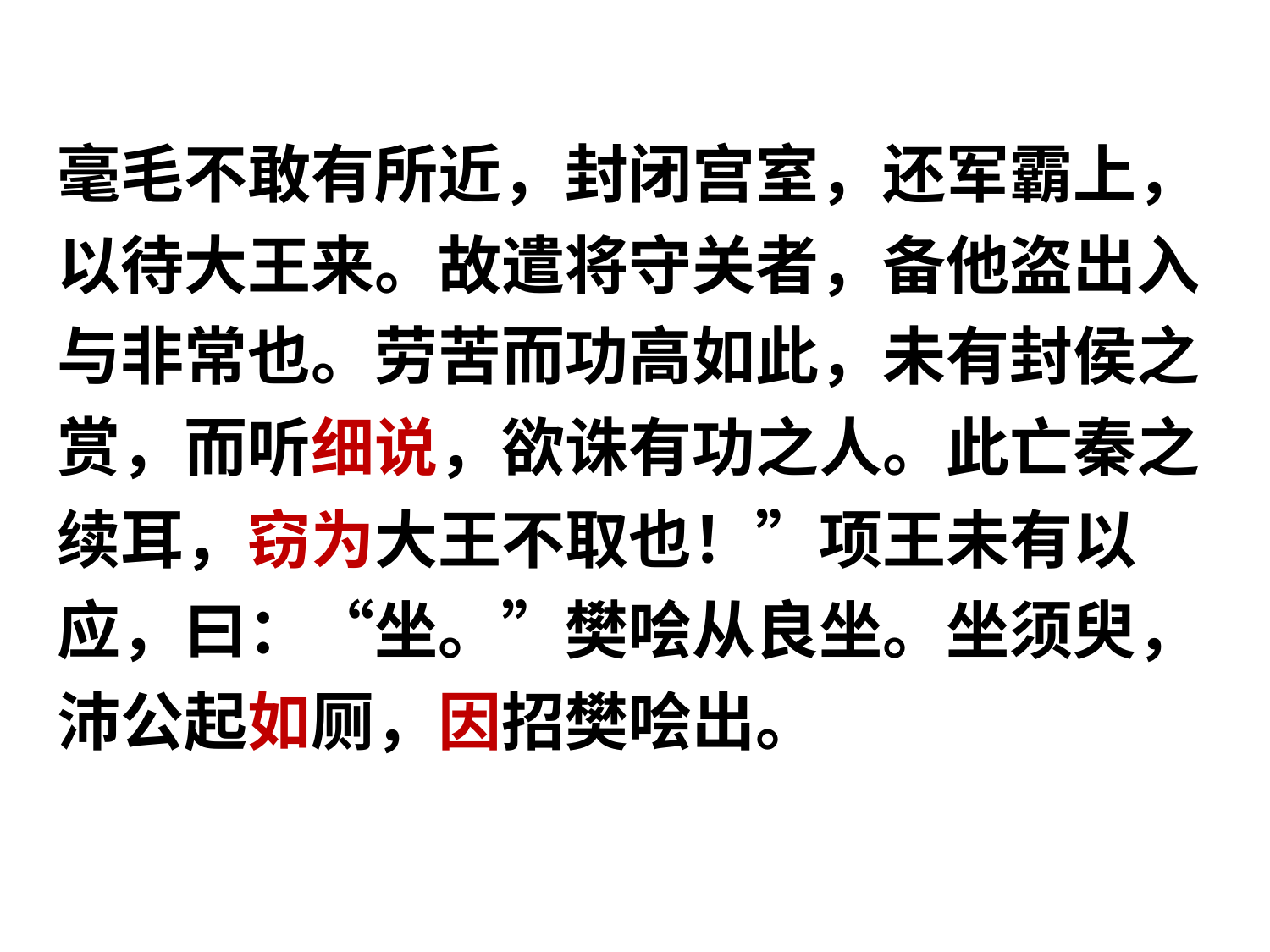

毫毛不敢有所近，封闭宫室，还军霸上，以待大王来。故遣将守关者，备他盗出入与非常也。劳苦而功高如此，未有封侯之赏，而听细说，欲诛有功之人。此亡秦之续耳，窃为大王不取也！”项王未有以应，曰：“坐。”樊哙从良坐。坐须臾，沛公起如厕，因招樊哙出。